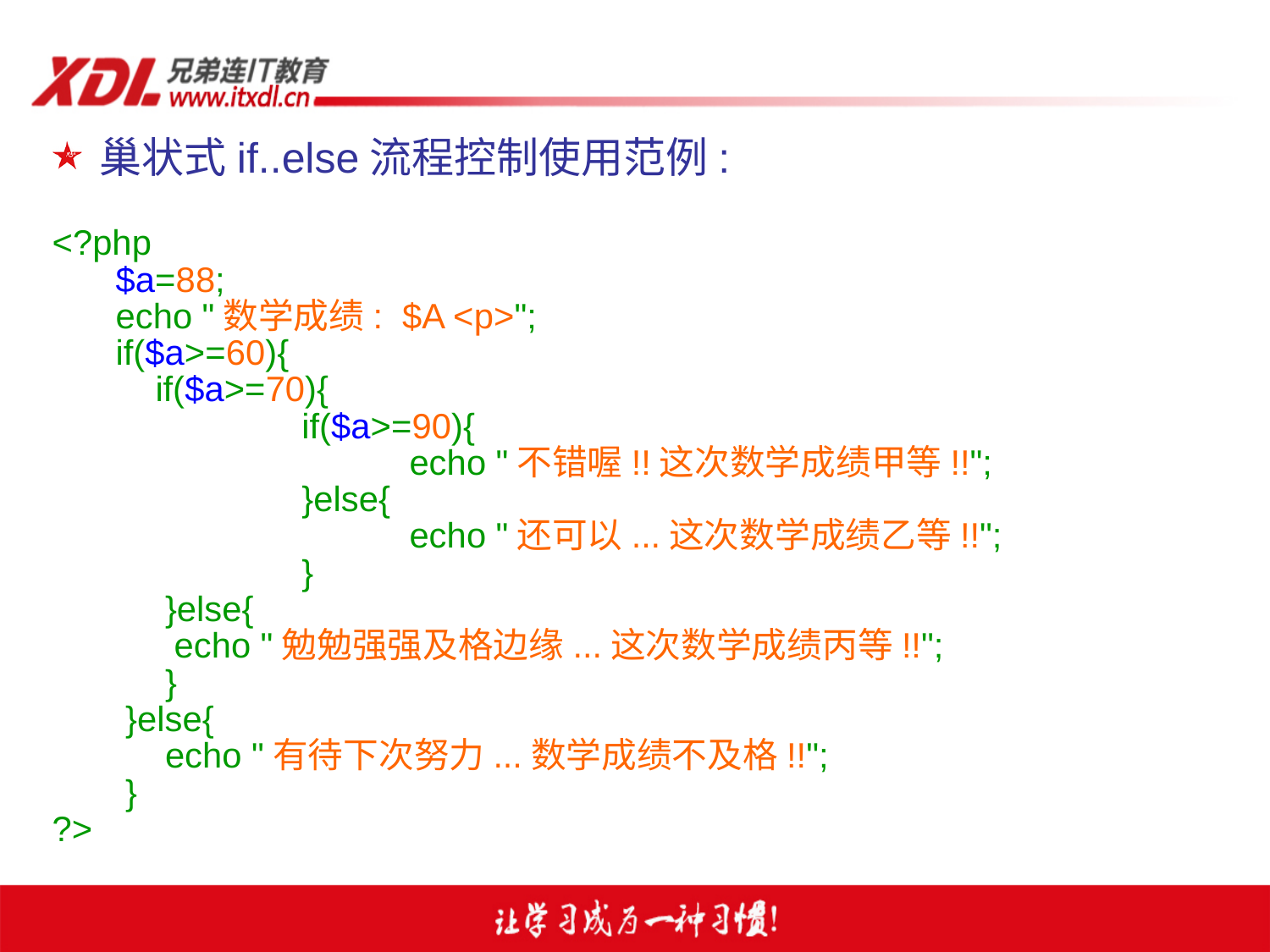

巢状式if..else流程控制使用范例:

<?php
$a=88;
echo "数学成绩:  $A <p>";
if($a>=60){
	if($a>=70){
		  if($a>=90){
			echo "不错喔!!这次数学成绩甲等!!";
		  }else{
			echo "还可以...这次数学成绩乙等!!";
		  }
	 }else{
      echo "勉勉强强及格边缘...这次数学成绩丙等!!";
	 }
 }else{
	 echo "有待下次努力...数学成绩不及格!!";
 }
?>